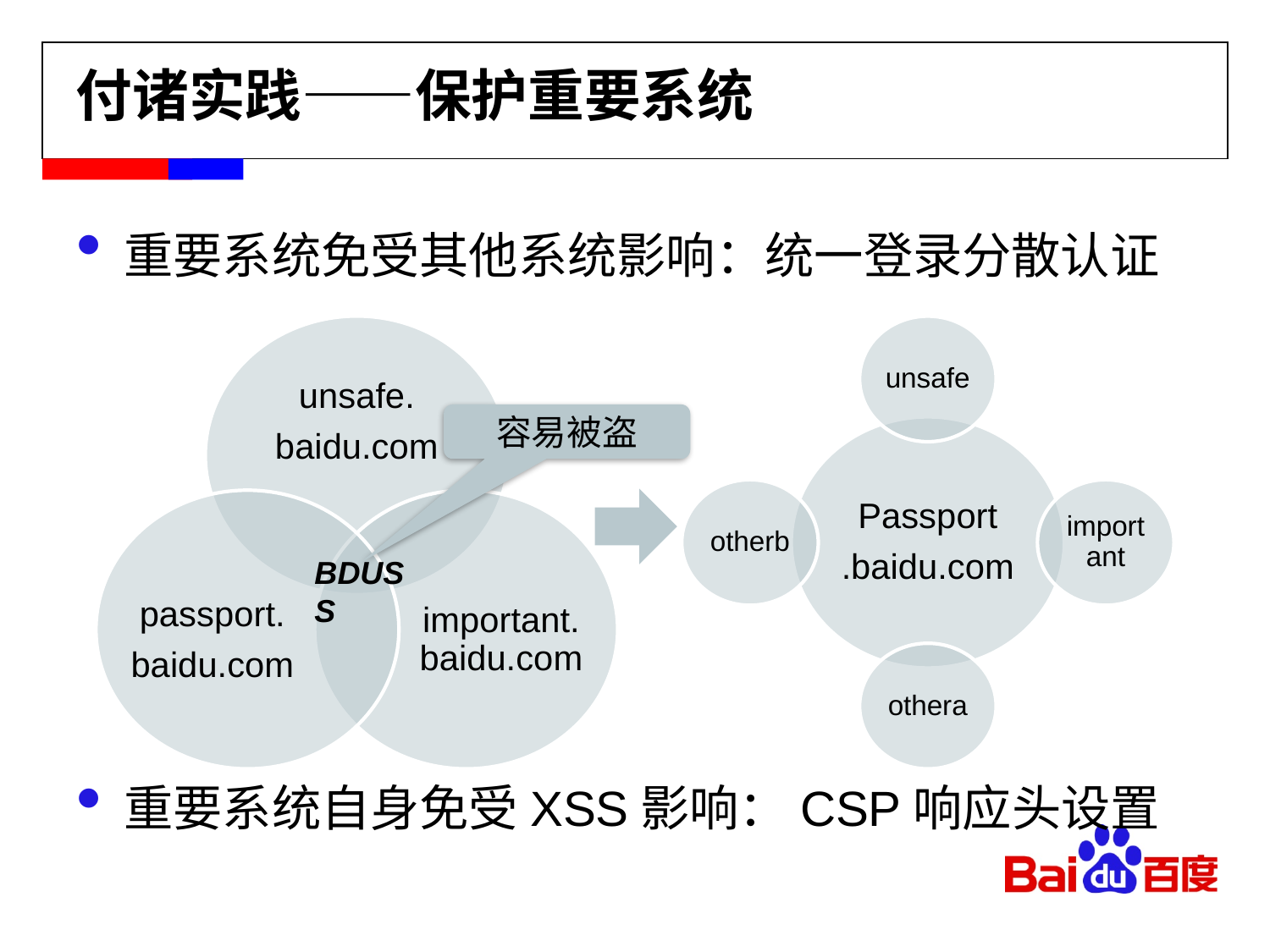

付诸实践——保护重要系统
重要系统免受其他系统影响：统一登录分散认证

重要系统自身免受XSS影响：CSP响应头设置

unsafe.
baidu.com
unsafe
Passport
.baidu.com
otherb
important
othera
容易被盗

passport.
baidu.com
important.baidu.com
BDUSS